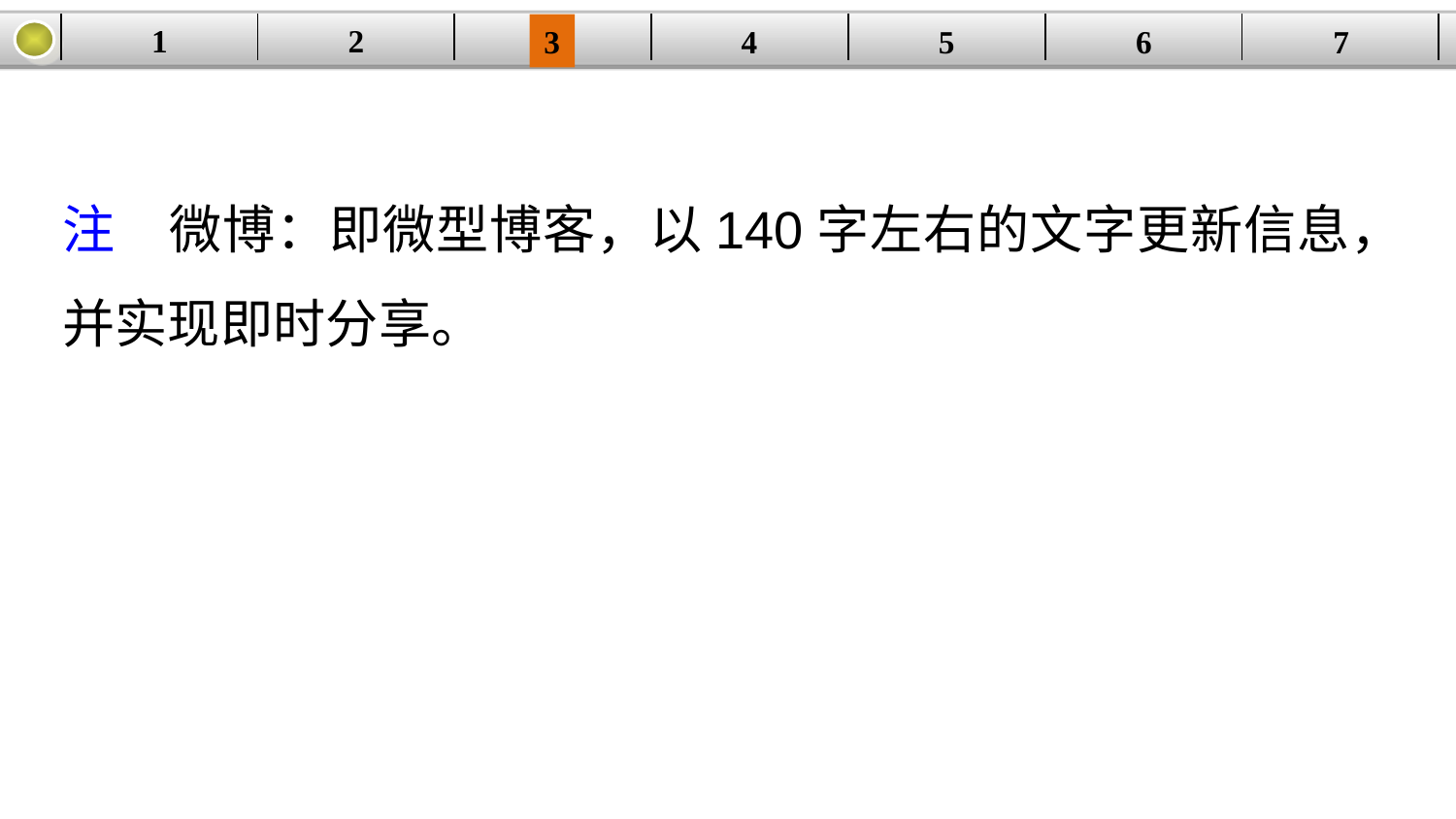

1
2
|  |  |  |  |  |  |  |
| --- | --- | --- | --- | --- | --- | --- |
3
4
5
6
7

注　微博：即微型博客，以140字左右的文字更新信息，并实现即时分享。